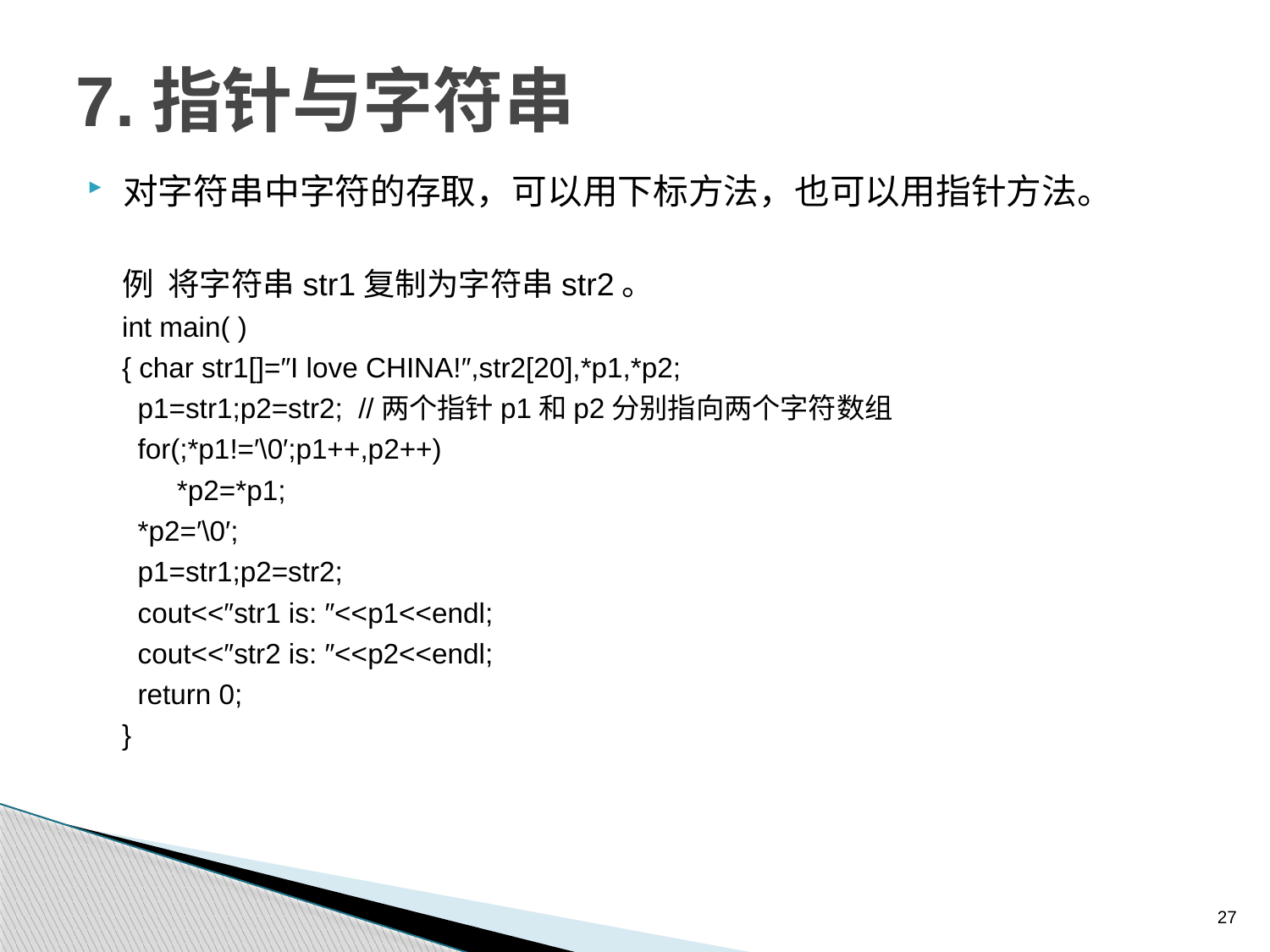

# 7.指针与字符串
对字符串中字符的存取，可以用下标方法，也可以用指针方法。

例  将字符串str1复制为字符串str2。
int main( )
{ char str1[]=″I love CHINA!″,str2[20],*p1,*p2;
  p1=str1;p2=str2;  //两个指针p1和p2分别指向两个字符数组
  for(;*p1!=′\0′;p1++,p2++)
       *p2=*p1;
  *p2=′\0′;
  p1=str1;p2=str2;
  cout<<″str1 is: ″<<p1<<endl;
  cout<<″str2 is: ″<<p2<<endl;
  return 0;
}

27